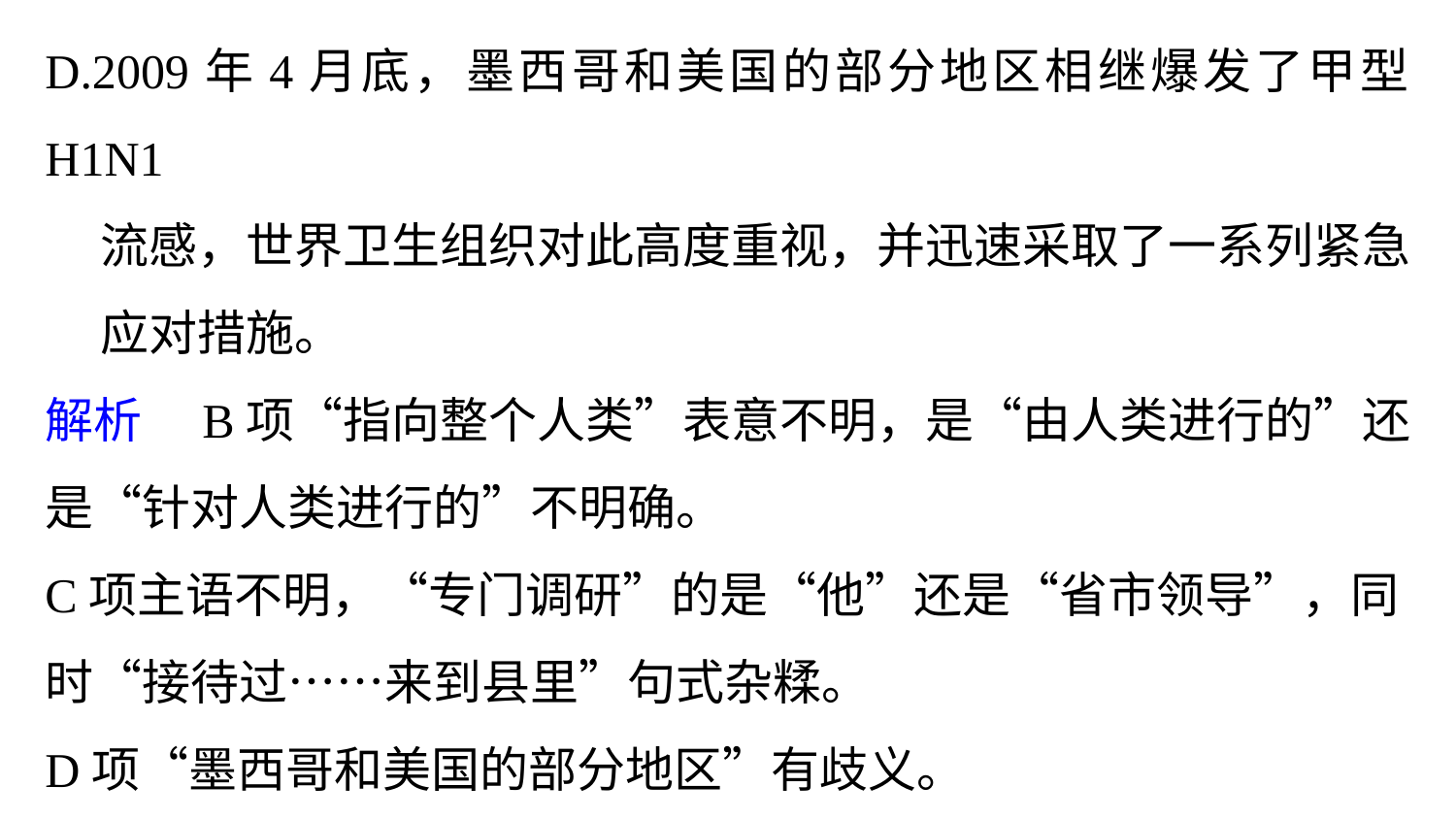

D.2009年4月底，墨西哥和美国的部分地区相继爆发了甲型H1N1
    流感，世界卫生组织对此高度重视，并迅速采取了一系列紧急
    应对措施。
解析　B项“指向整个人类”表意不明，是“由人类进行的”还是“针对人类进行的”不明确。
C项主语不明，“专门调研”的是“他”还是“省市领导”，同时“接待过……来到县里”句式杂糅。
D项“墨西哥和美国的部分地区”有歧义。
答案　A